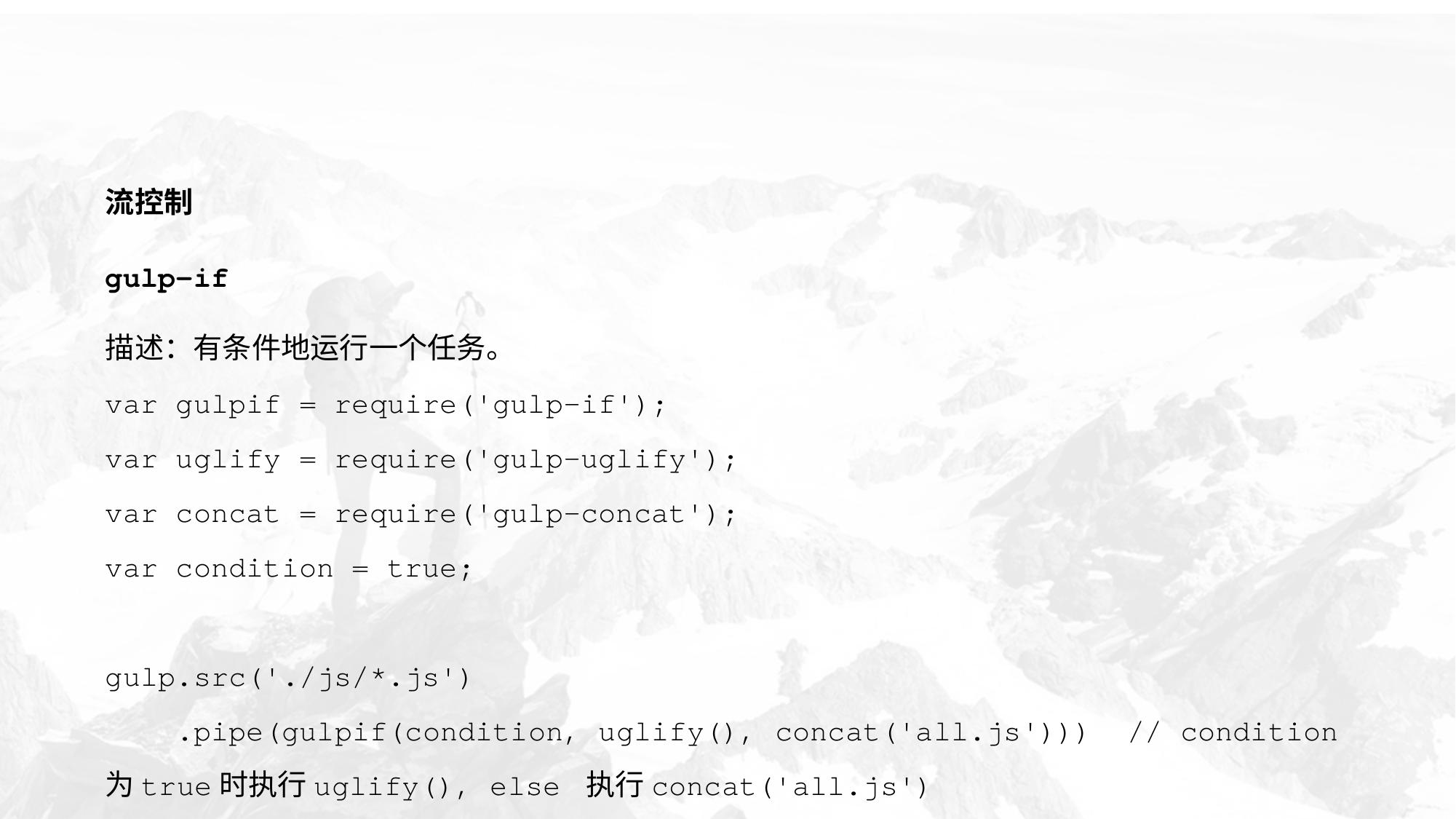

流控制
gulp-if
描述：有条件地运行一个任务。
var gulpif = require('gulp-if');
var uglify = require('gulp-uglify');
var concat = require('gulp-concat');
var condition = true;

gulp.src('./js/*.js')
    .pipe(gulpif(condition, uglify(), concat('all.js')))  // condition为true时执行uglify(), else 执行concat('all.js')
    .pipe(gulp.dest('./dist/'));